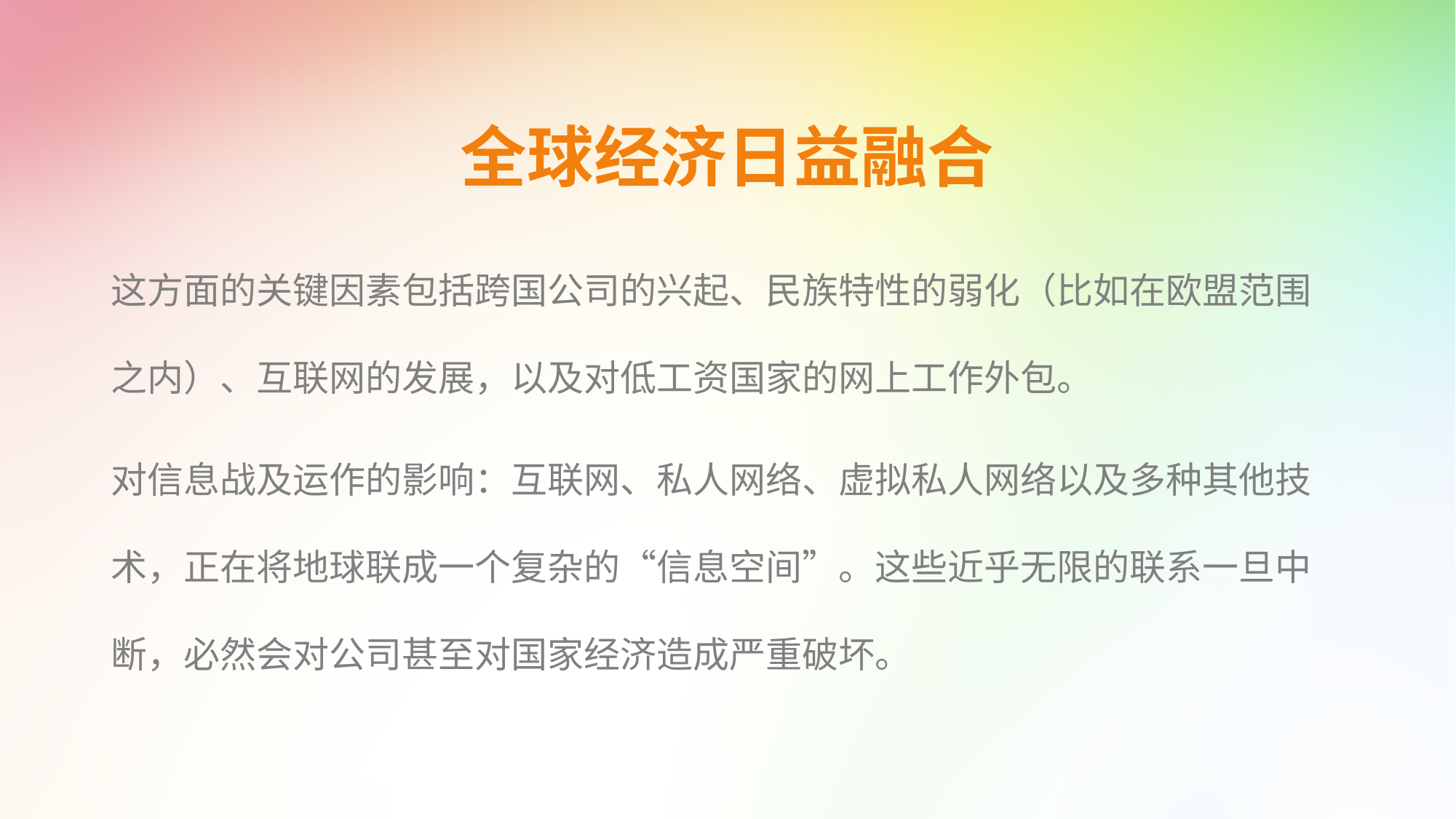

# 全球经济日益融合
这方面的关键因素包括跨国公司的兴起、民族特性的弱化（比如在欧盟范围之内）、互联网的发展，以及对低工资国家的网上工作外包。
对信息战及运作的影响：互联网、私人网络、虚拟私人网络以及多种其他技术，正在将地球联成一个复杂的“信息空间”。这些近乎无限的联系一旦中断，必然会对公司甚至对国家经济造成严重破坏。